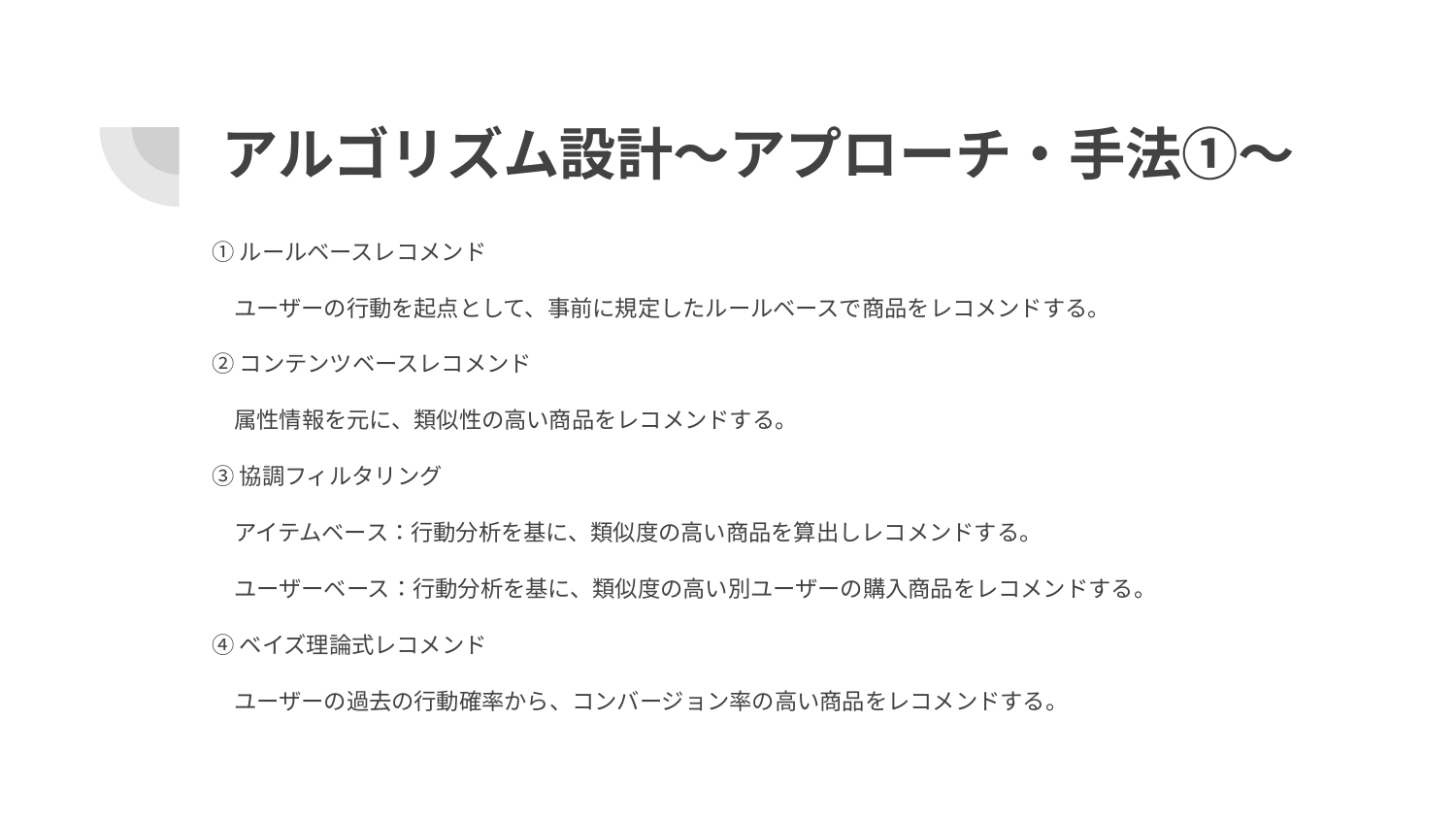

# アルゴリズム設計〜アプローチ・手法①〜
①ルールベースレコメンド
　ユーザーの行動を起点として、事前に規定したルールベースで商品をレコメンドする。
②コンテンツベースレコメンド
　属性情報を元に、類似性の高い商品をレコメンドする。
③協調フィルタリング
　アイテムベース：行動分析を基に、類似度の高い商品を算出しレコメンドする。
　ユーザーベース：行動分析を基に、類似度の高い別ユーザーの購入商品をレコメンドする。
④ベイズ理論式レコメンド
　ユーザーの過去の行動確率から、コンバージョン率の高い商品をレコメンドする。